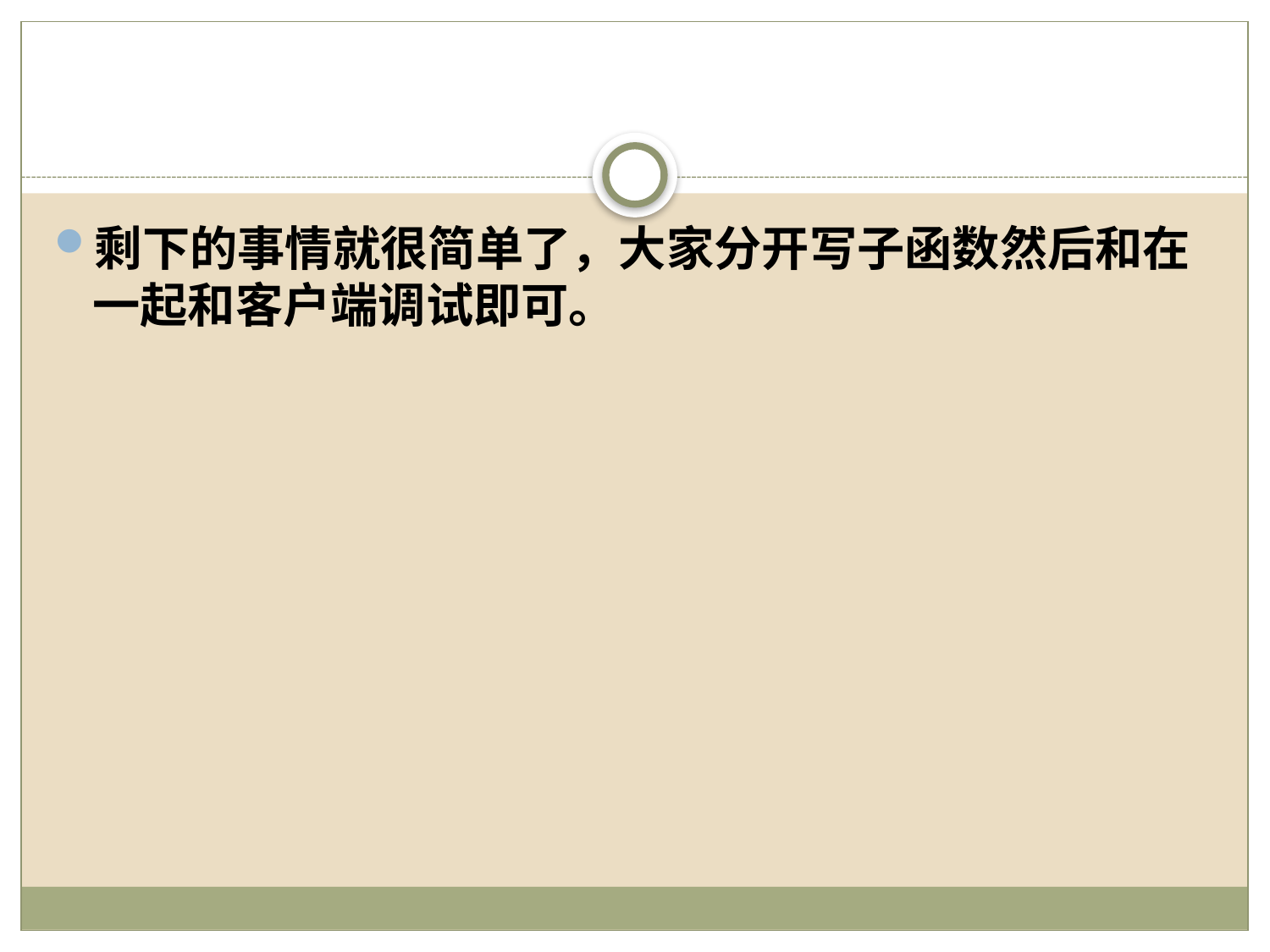

#
剩下的事情就很简单了，大家分开写子函数然后和在一起和客户端调试即可。